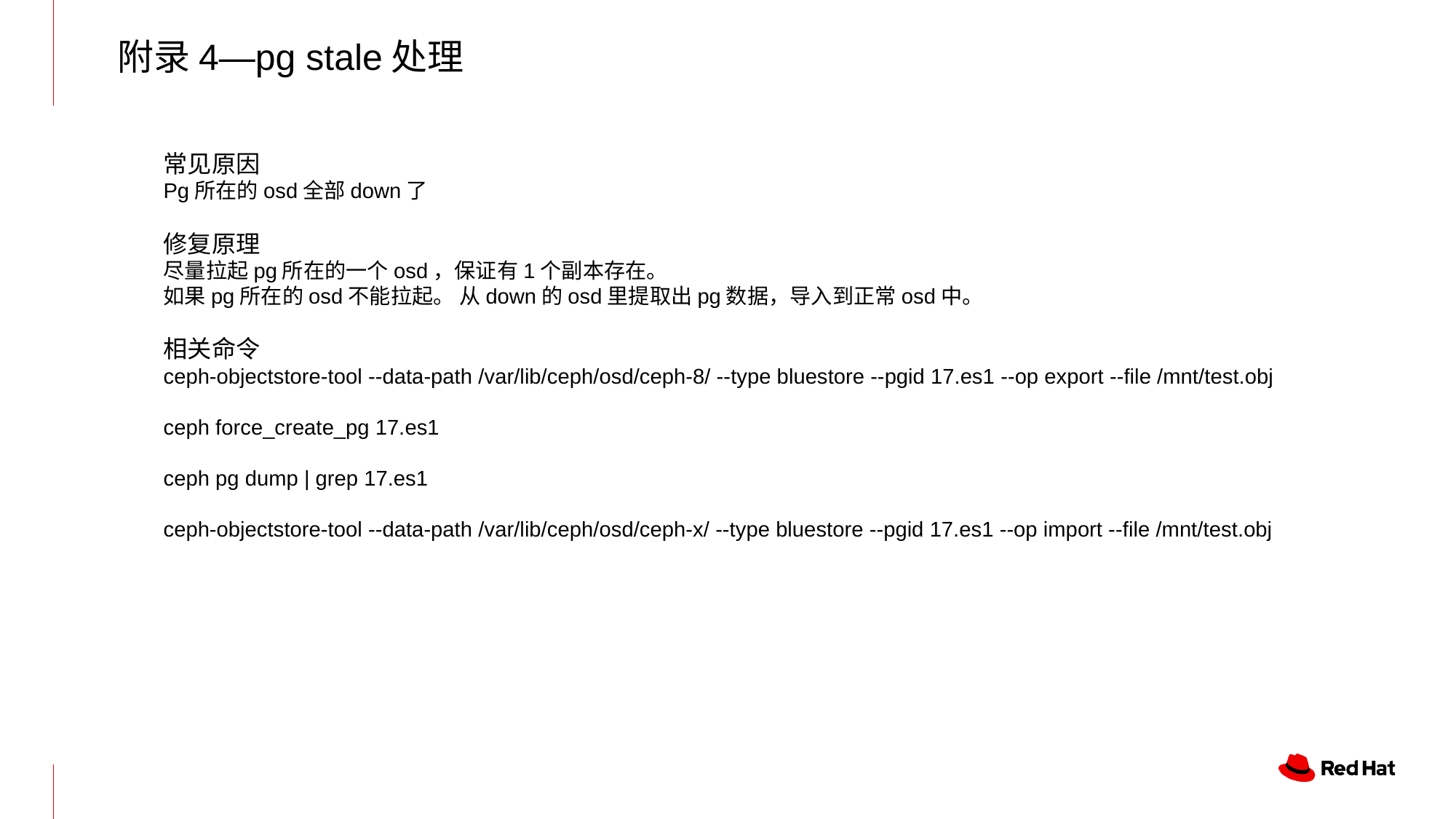

附录4—pg stale处理
常见原因
Pg所在的osd全部down了

修复原理
尽量拉起pg所在的一个osd，保证有1个副本存在。
如果pg所在的osd不能拉起。 从down的osd里提取出pg数据，导入到正常osd中。

相关命令
ceph-objectstore-tool --data-path /var/lib/ceph/osd/ceph-8/ --type bluestore --pgid 17.es1 --op export --file /mnt/test.obj

ceph force_create_pg 17.es1

ceph pg dump | grep 17.es1

ceph-objectstore-tool --data-path /var/lib/ceph/osd/ceph-x/ --type bluestore --pgid 17.es1 --op import --file /mnt/test.obj